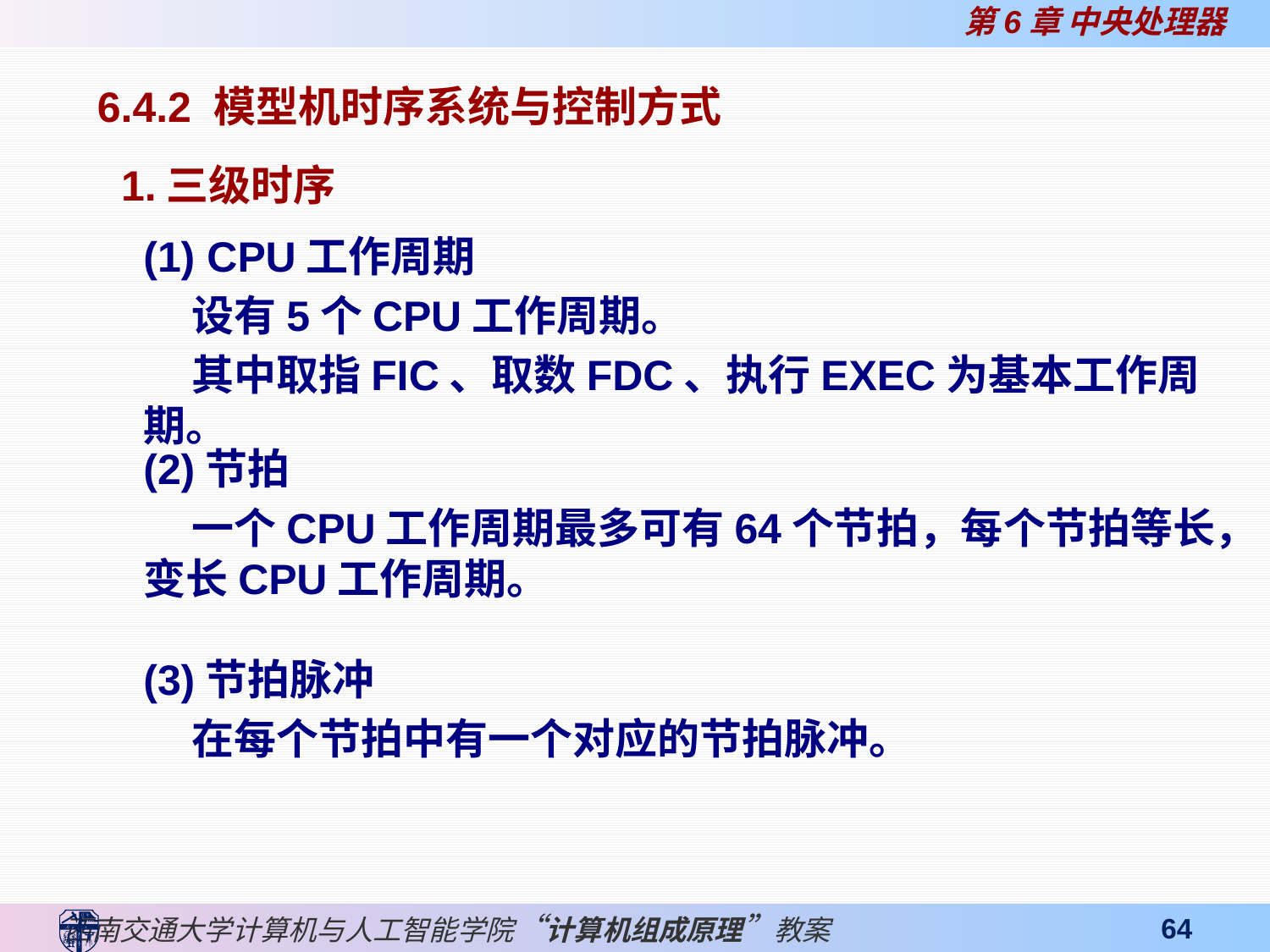

6.4.2 模型机时序系统与控制方式
  1.三级时序
(1) CPU工作周期
    设有5个CPU工作周期。
    其中取指FIC、取数FDC、执行EXEC为基本工作周期。
(2)节拍
    一个CPU工作周期最多可有64个节拍，每个节拍等长，变长CPU工作周期。
(3)节拍脉冲
    在每个节拍中有一个对应的节拍脉冲。